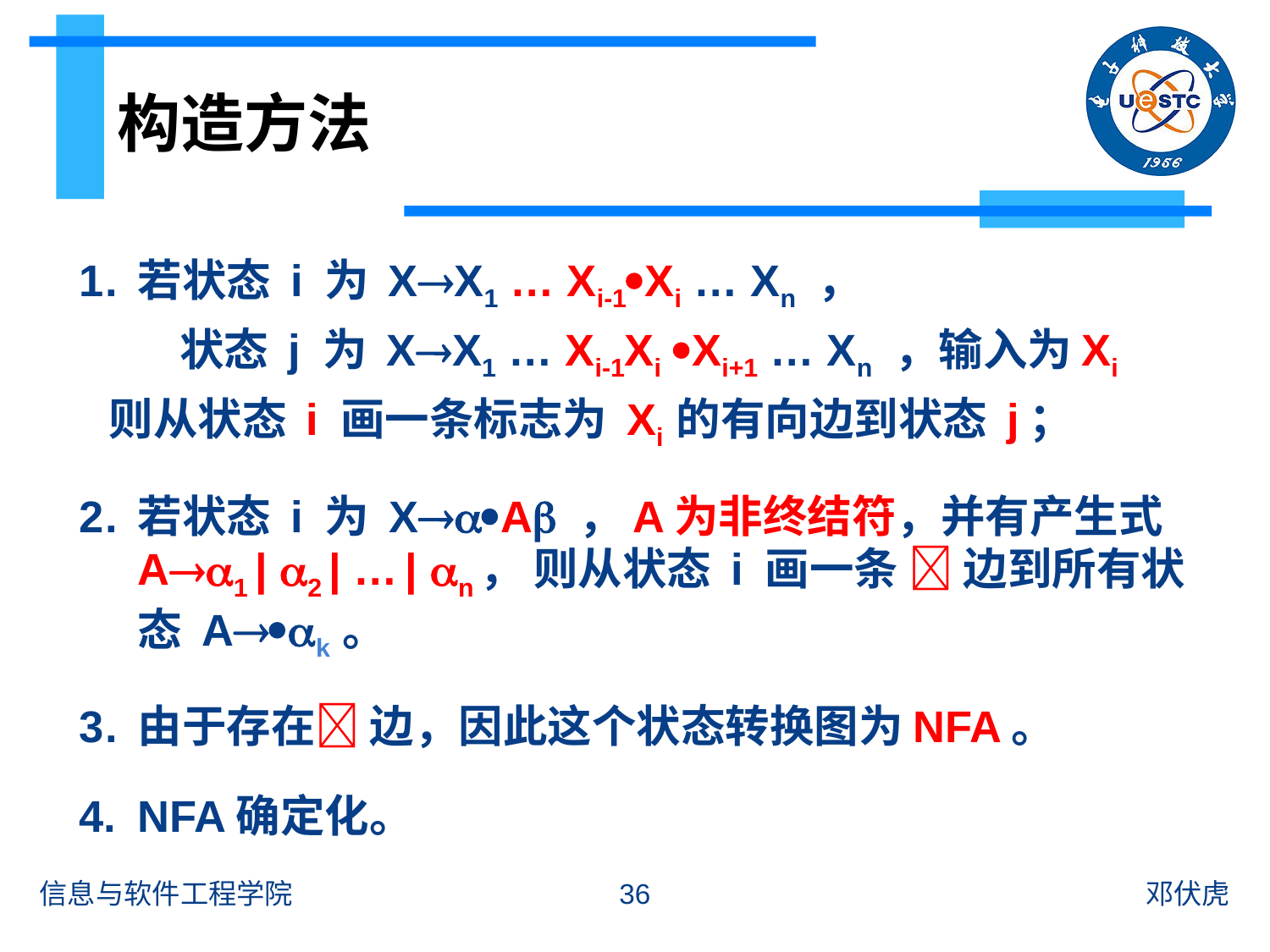

# 构造方法
若状态 i 为 X→X1 … Xi-1•Xi … Xn ，
          状态 j 为 X→X1 … Xi-1Xi •Xi+1 … Xn ，输入为Xi
   则从状态 i 画一条标志为 Xi 的有向边到状态 j；
若状态 i 为 X→α•Aβ ，A为非终结符，并有产生式 A→α1 | α2 | … | αn， 则从状态 i 画一条 ε 边到所有状态 A→•αk 。
由于存在ε 边，因此这个状态转换图为NFA。
NFA确定化。

36
信息与软件工程学院
邓伏虎